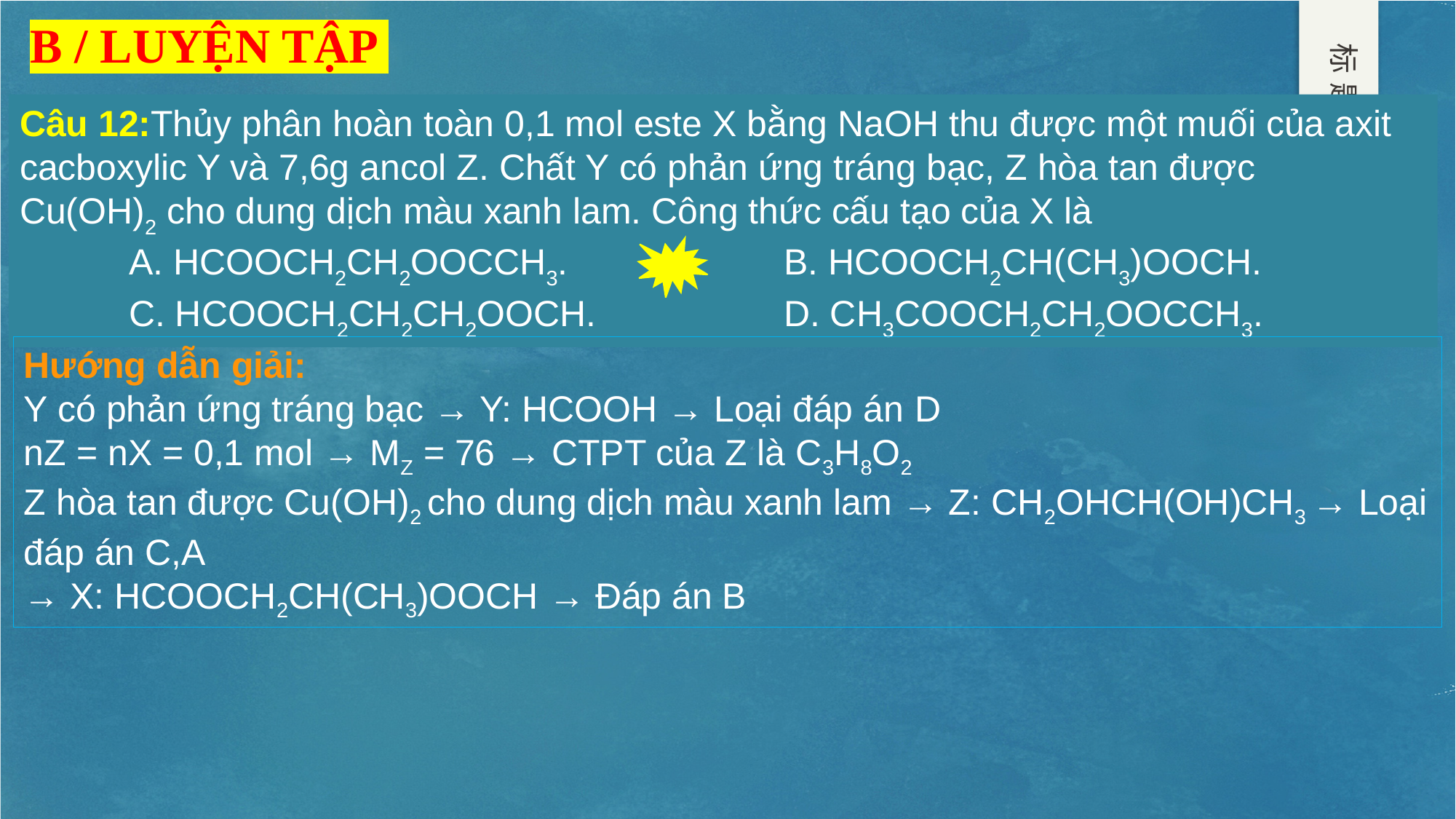

标题文字
B / LUYỆN TẬP
Câu 12:Thủy phân hoàn toàn 0,1 mol este X bằng NaOH thu được một muối của axit cacboxylic Y và 7,6g ancol Z. Chất Y có phản ứng tráng bạc, Z hòa tan được Cu(OH)2 cho dung dịch màu xanh lam. Công thức cấu tạo của X là
	A. HCOOCH2CH2OOCCH3.		B. HCOOCH2CH(CH3)OOCH.
	C. HCOOCH2CH2CH2OOCH.		D. CH3COOCH2CH2OOCCH3.

Hướng dẫn giải:
Y có phản ứng tráng bạc → Y: HCOOH → Loại đáp án D
nZ = nX = 0,1 mol → MZ = 76 → CTPT của Z là C3H8O2
Z hòa tan được Cu(OH)2 cho dung dịch màu xanh lam → Z: CH2OHCH(OH)CH3 → Loại đáp án C,A
→ X: HCOOCH2CH(CH3)OOCH → Đáp án B